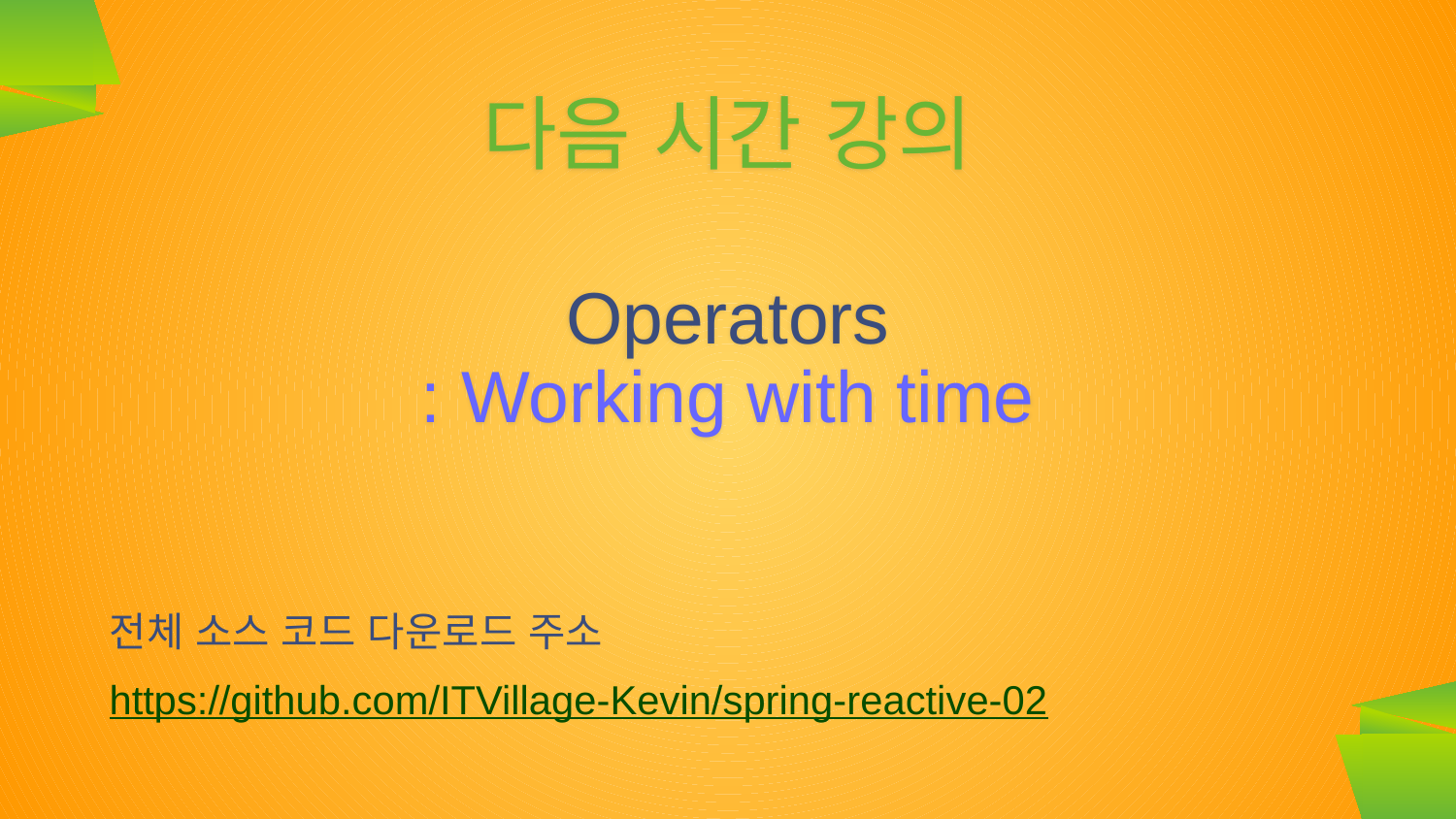

다음 시간 강의
Operators
: Working with time
전체 소스 코드 다운로드 주소
https://github.com/ITVillage-Kevin/spring-reactive-02